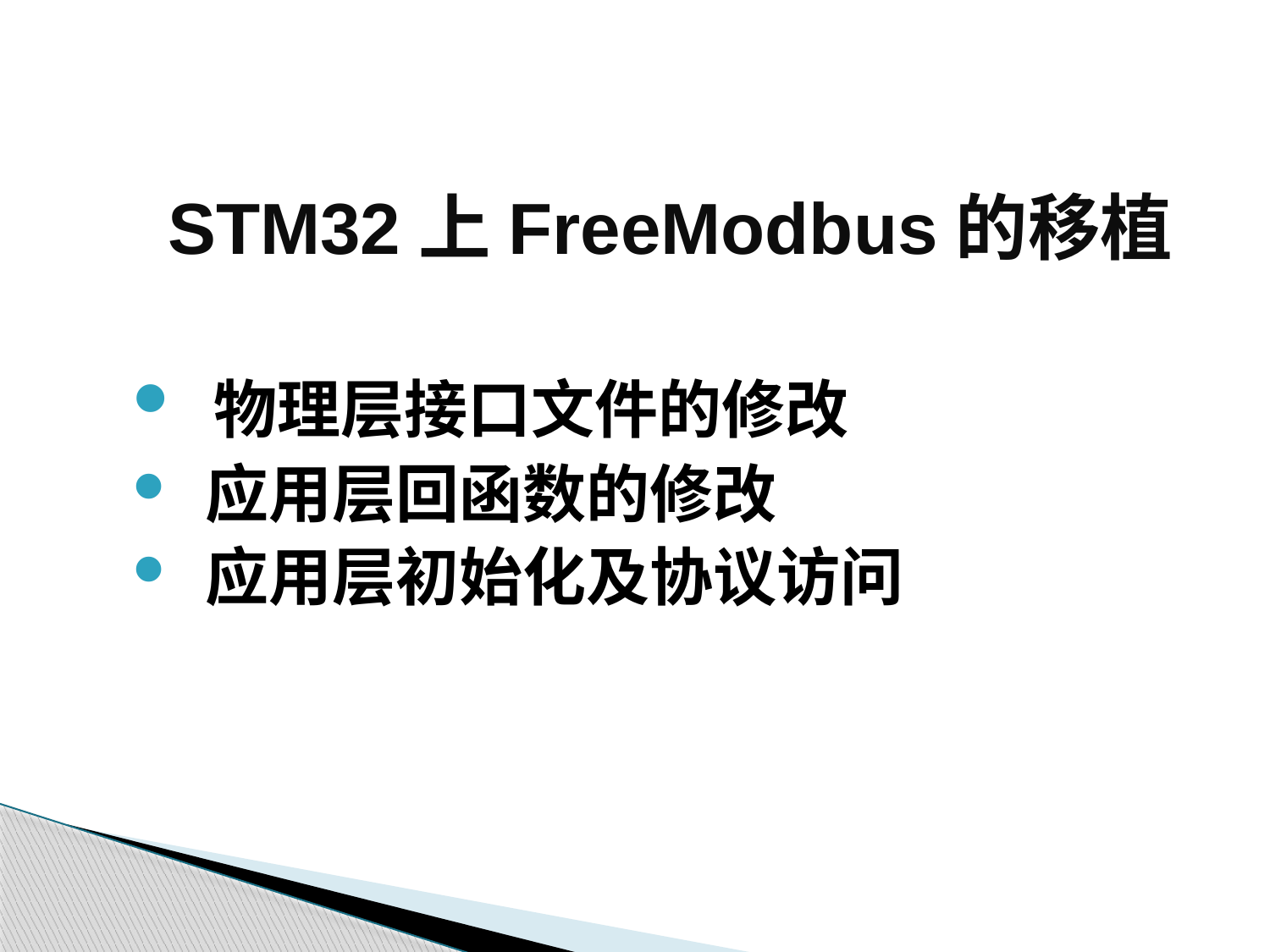

# STM32上FreeModbus的移植
 物理层接口文件的修改
 应用层回函数的修改
 应用层初始化及协议访问